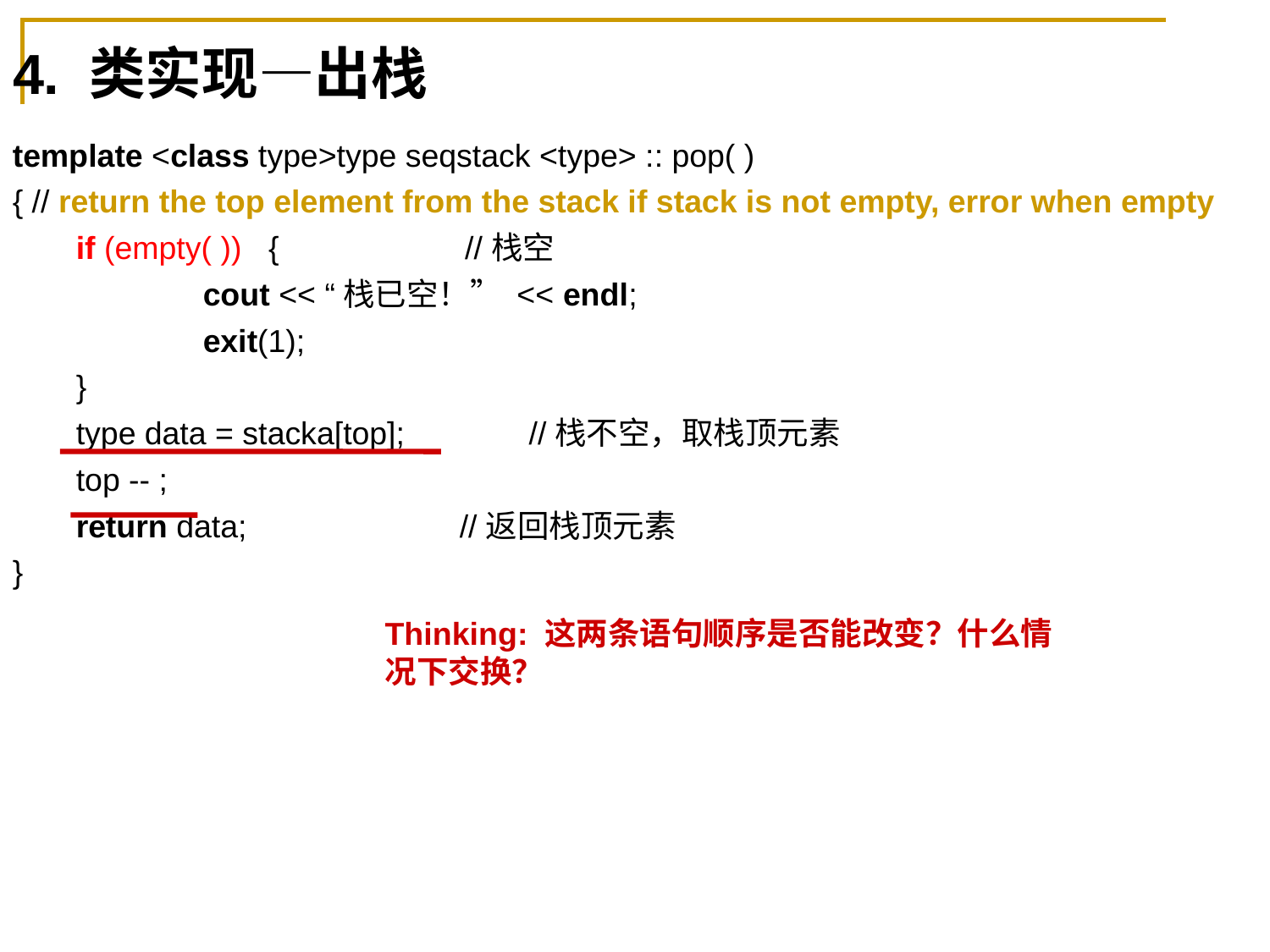

# 4. 类实现—出栈
template <class type>type seqstack <type> :: pop( )
{ // return the top element from the stack if stack is not empty, error when empty
	if (empty( ))   {                     //栈空
		cout << “栈已空！” << endl;
		exit(1);
	}
	type data = stacka[top];              //栈不空，取栈顶元素
	top -- ;
	return data;                        //返回栈顶元素
}
type data = stacka[top];              //栈不空
	top -- ;

stack
top
D

B

Thinking: 这两条语句顺序是否能改变？什么情况下交换？
A